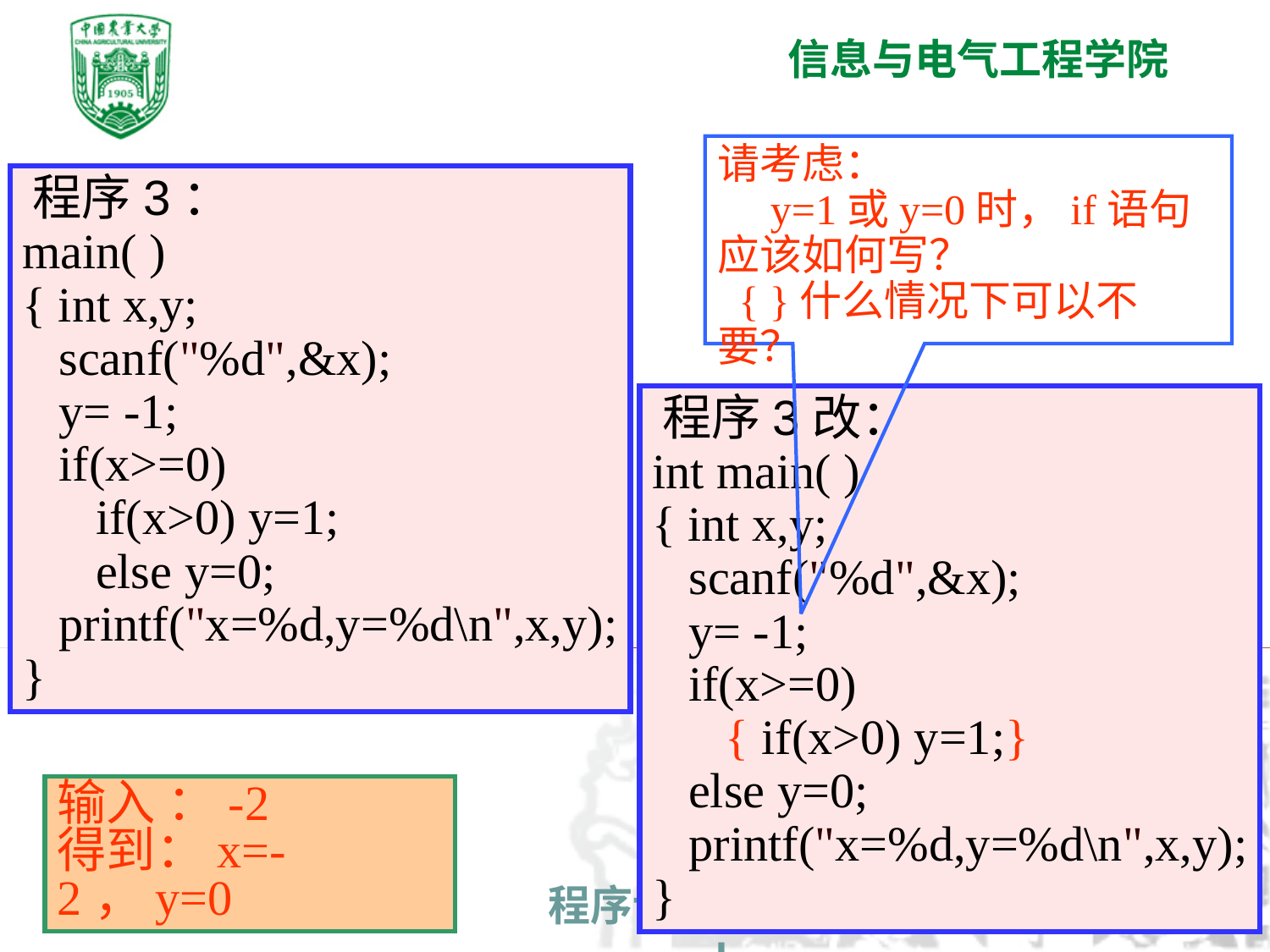

请考虑：
     y=1或y=0时，if语句应该如何写？
  { }什么情况下可以不要？
 程序3：
 main( )
 { int x,y;
    scanf("%d",&x);
    y= -1;
    if(x>=0)
       if(x>0) y=1;
       else y=0;
    printf("x=%d,y=%d\n",x,y);
 }
 程序3改：
 int main( )
 { int x,y;
    scanf("%d",&x);
    y= -1;
    if(x>=0)
       { if(x>0) y=1;}
    else y=0;
    printf("x=%d,y=%d\n",x,y);
 }
输入 ：-2
得到：x=-2，y=0